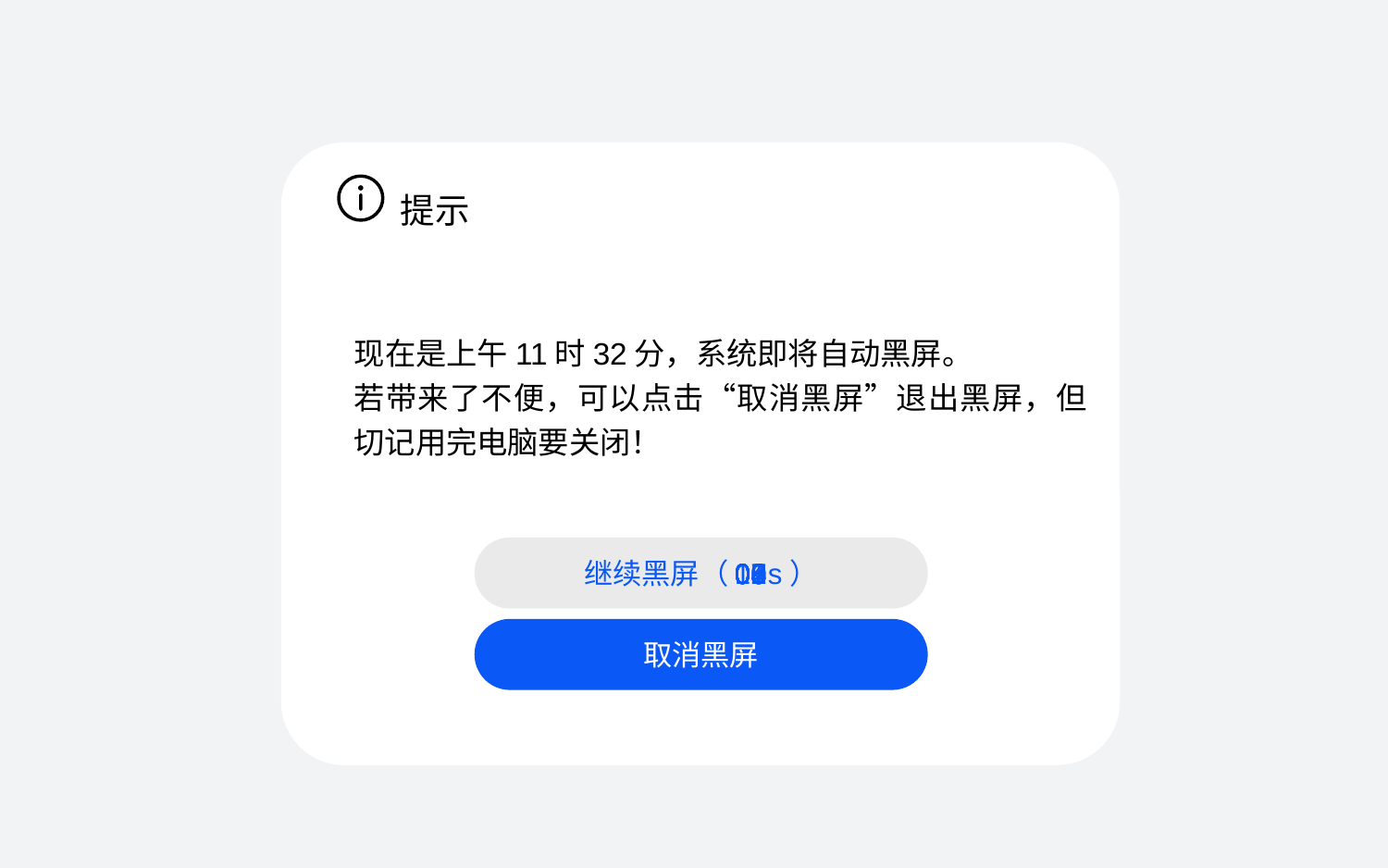

提示

现在是上午11时32分，系统即将自动黑屏。
若带来了不便，可以点击“取消黑屏”退出黑屏，但切记用完电脑要关闭！

继续黑屏（     s）
00
01
02
03
04
05
06
07
08
09
10
取消黑屏